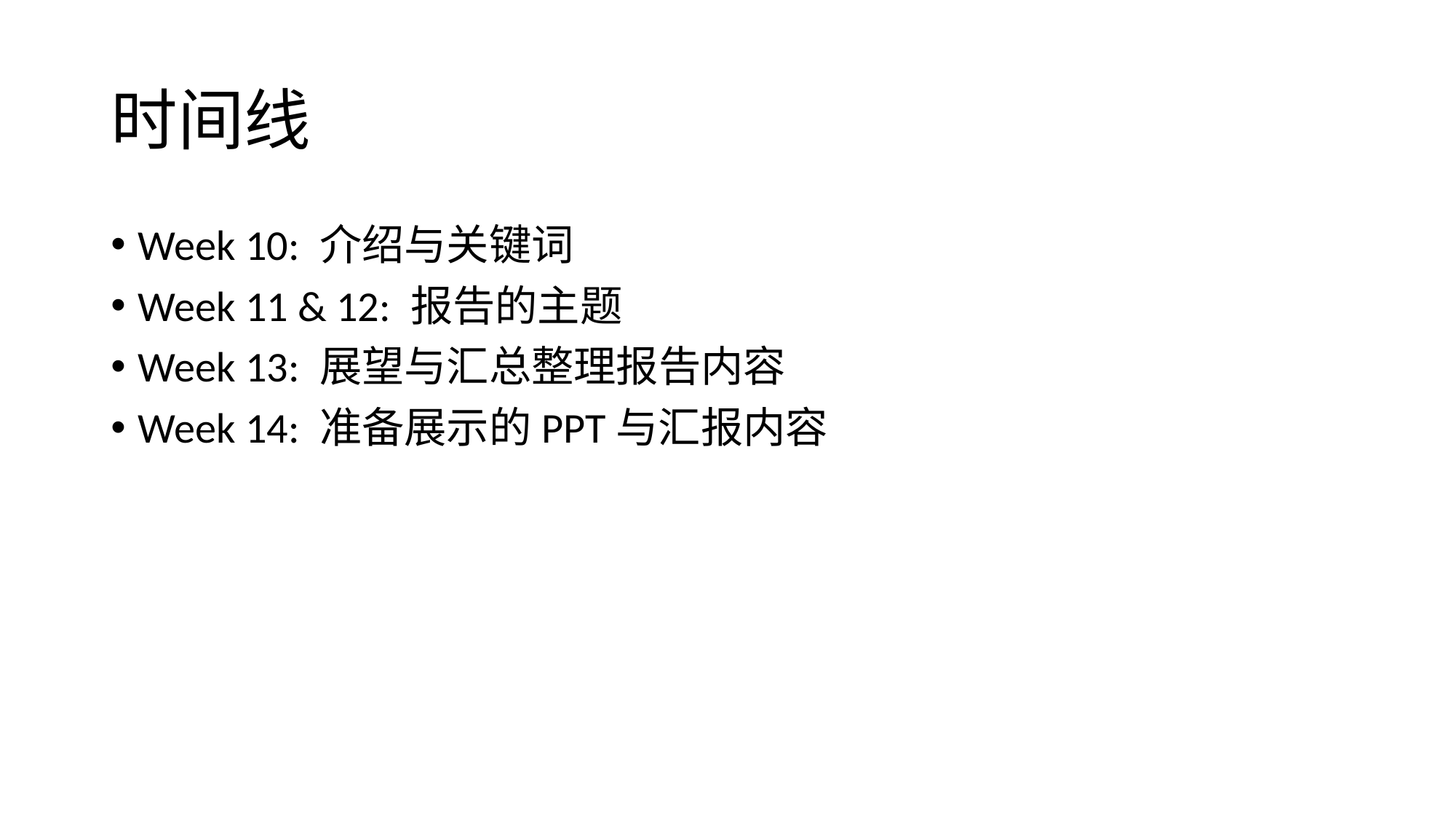

# 时间线
Week 10: 介绍与关键词
Week 11 & 12: 报告的主题
Week 13: 展望与汇总整理报告内容
Week 14: 准备展示的PPT与汇报内容